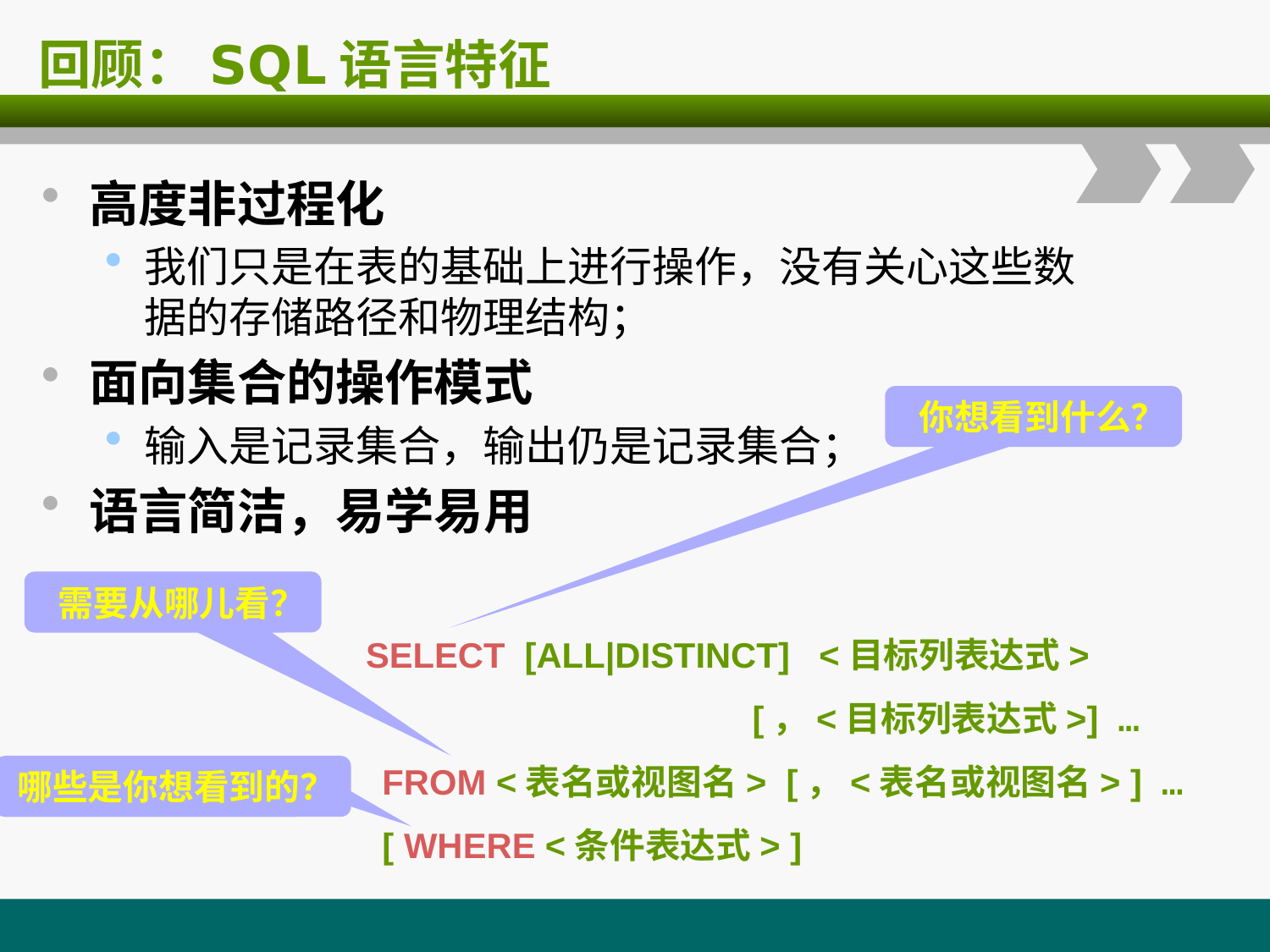

# 回顾：SQL语言特征
高度非过程化
我们只是在表的基础上进行操作，没有关心这些数据的存储路径和物理结构；
面向集合的操作模式
输入是记录集合，输出仍是记录集合；
语言简洁，易学易用
你想看到什么？
需要从哪儿看？
          SELECT  [ALL|DISTINCT]   <目标列表达式>
                                      [，<目标列表达式>]  …
FROM <表名或视图名>  [，<表名或视图名> ]  …
[ WHERE <条件表达式> ]
哪些是你想看到的？